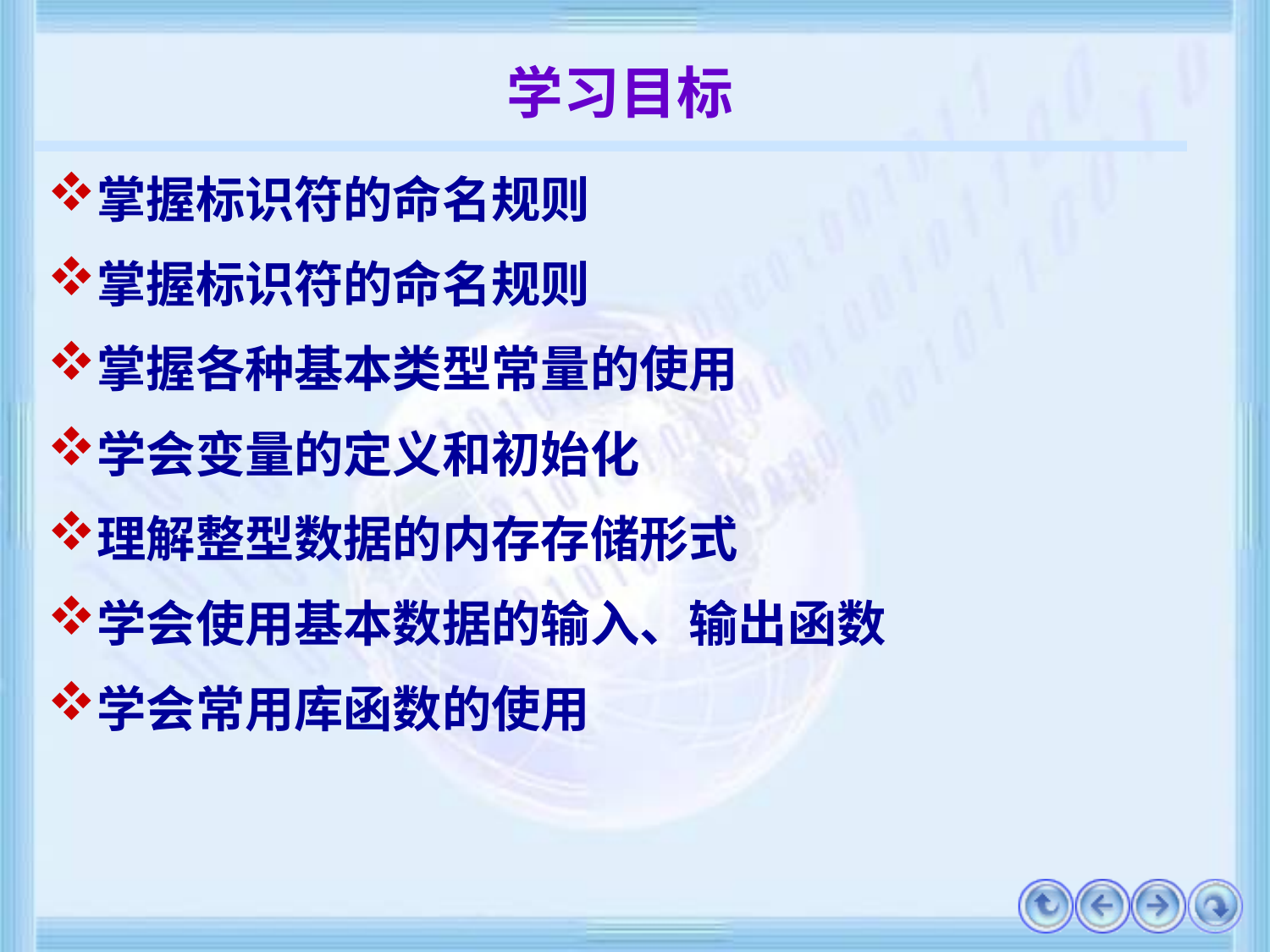

# 学习目标
掌握标识符的命名规则
掌握标识符的命名规则
掌握各种基本类型常量的使用
学会变量的定义和初始化
理解整型数据的内存存储形式
学会使用基本数据的输入、输出函数
学会常用库函数的使用